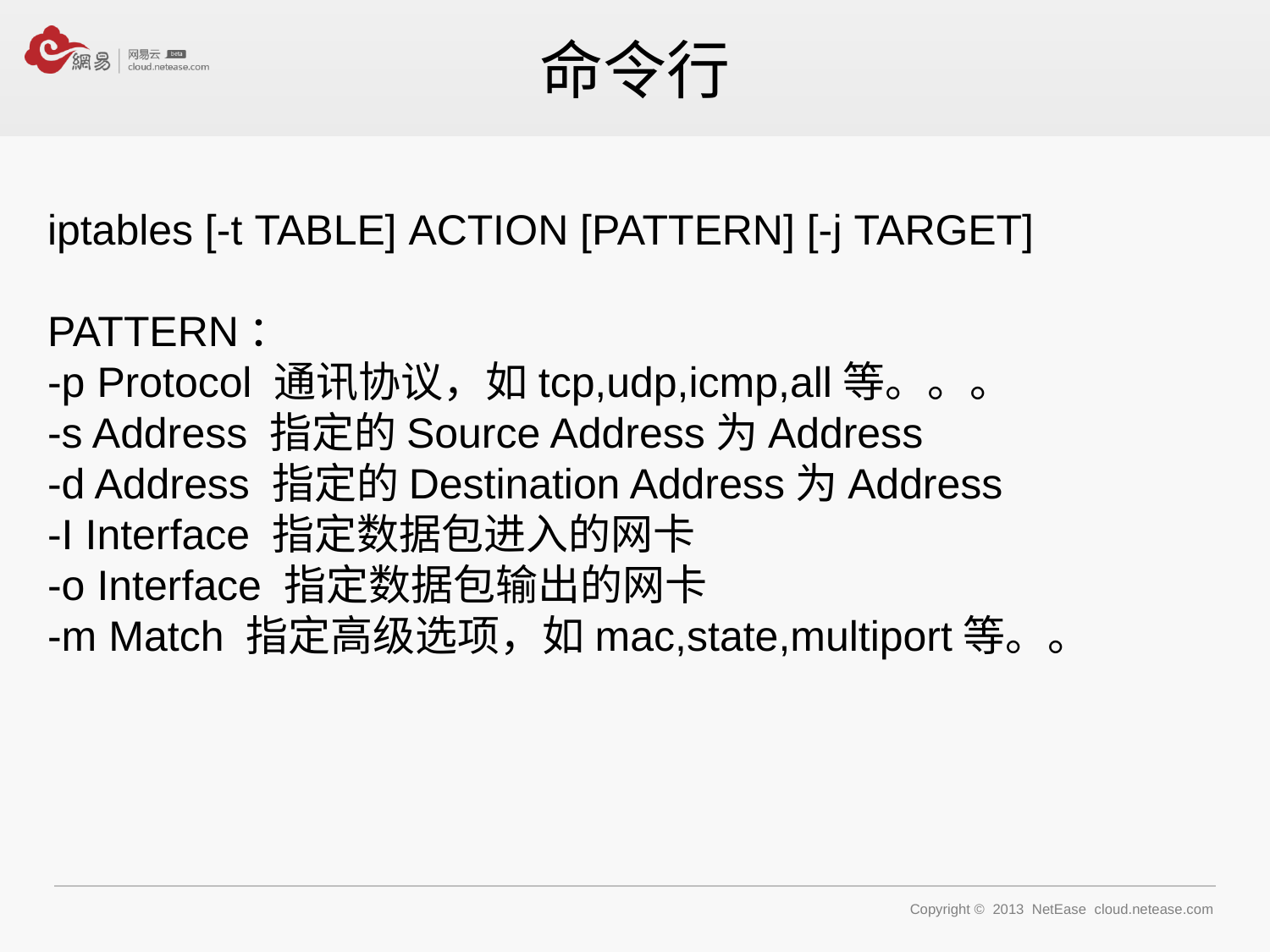

# 命令行

iptables [-t TABLE] ACTION [PATTERN] [-j TARGET]

PATTERN：
-p Protocol 通讯协议，如tcp,udp,icmp,all等。。。
-s Address 指定的Source Address为Address
-d Address 指定的Destination Address为Address
-I Interface 指定数据包进入的网卡
-o Interface 指定数据包输出的网卡
-m Match 指定高级选项，如mac,state,multiport等。。